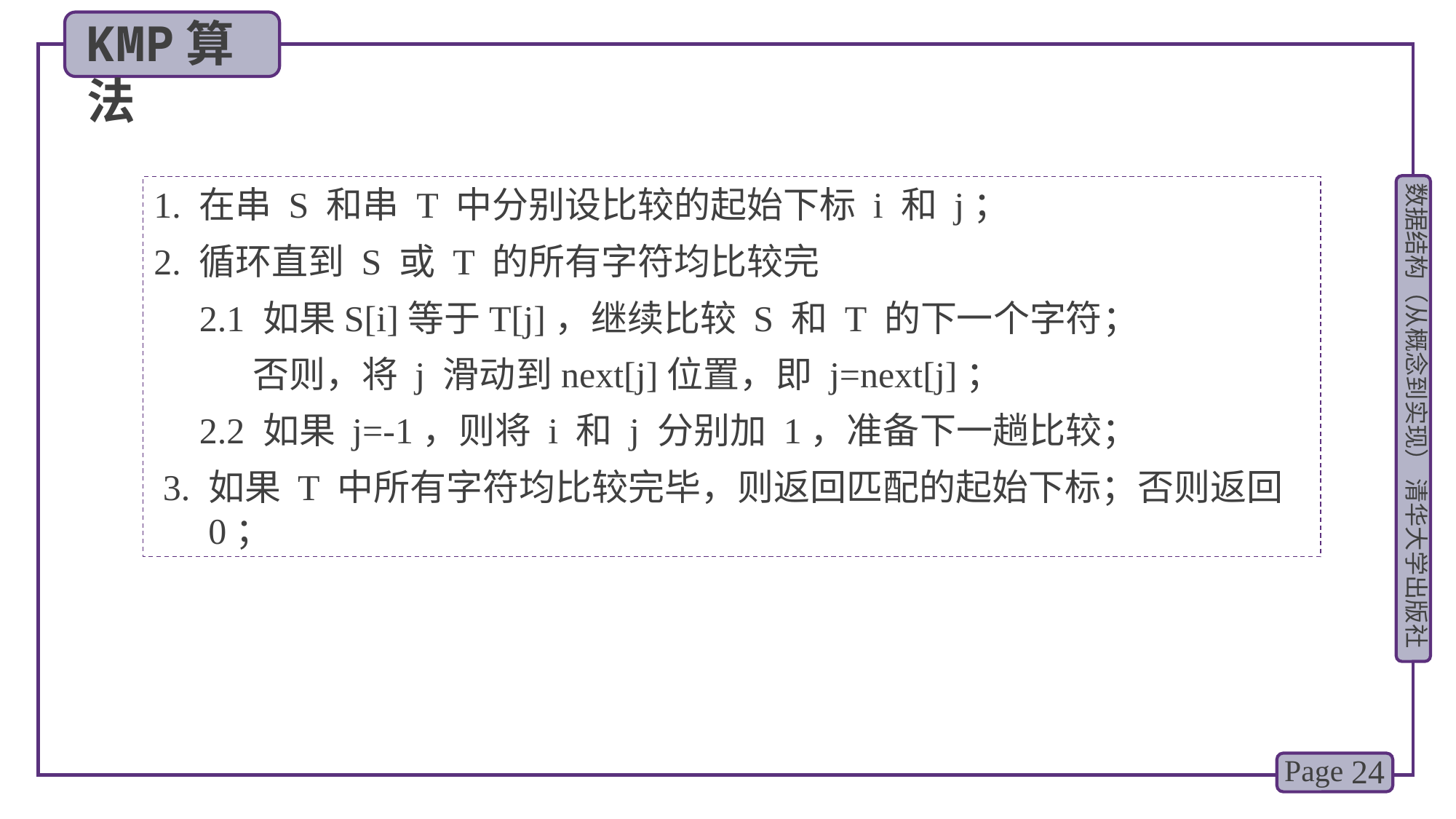

KMP算法

1. 在串 S 和串 T 中分别设比较的起始下标 i 和 j；
2. 循环直到 S 或 T 的所有字符均比较完
     2.1 如果S[i]等于T[j]，继续比较 S 和 T 的下一个字符；
           否则，将 j 滑动到next[j]位置，即 j=next[j]；
     2.2 如果 j=-1，则将 i 和 j 分别加 1，准备下一趟比较；
 3. 如果 T 中所有字符均比较完毕，则返回匹配的起始下标；否则返回 0；